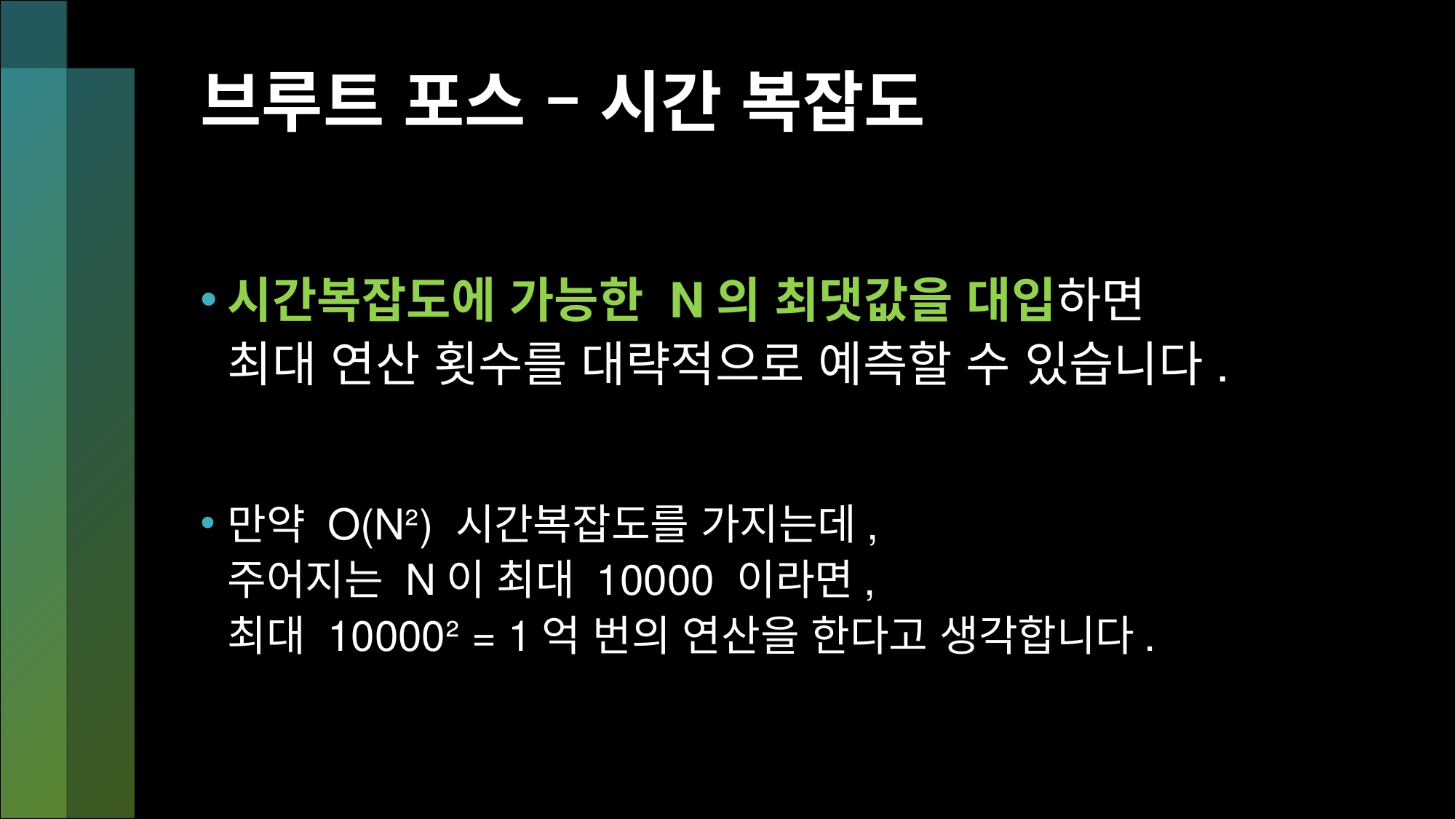

# 브루트 포스 – 시간 복잡도
시간복잡도에 가능한 N의 최댓값을 대입하면
최대 연산 횟수를 대략적으로 예측할 수 있습니다.

만약 O(N²) 시간복잡도를 가지는데,
주어지는 N이 최대 10000 이라면,
최대 10000² = 1억 번의 연산을 한다고 생각합니다.